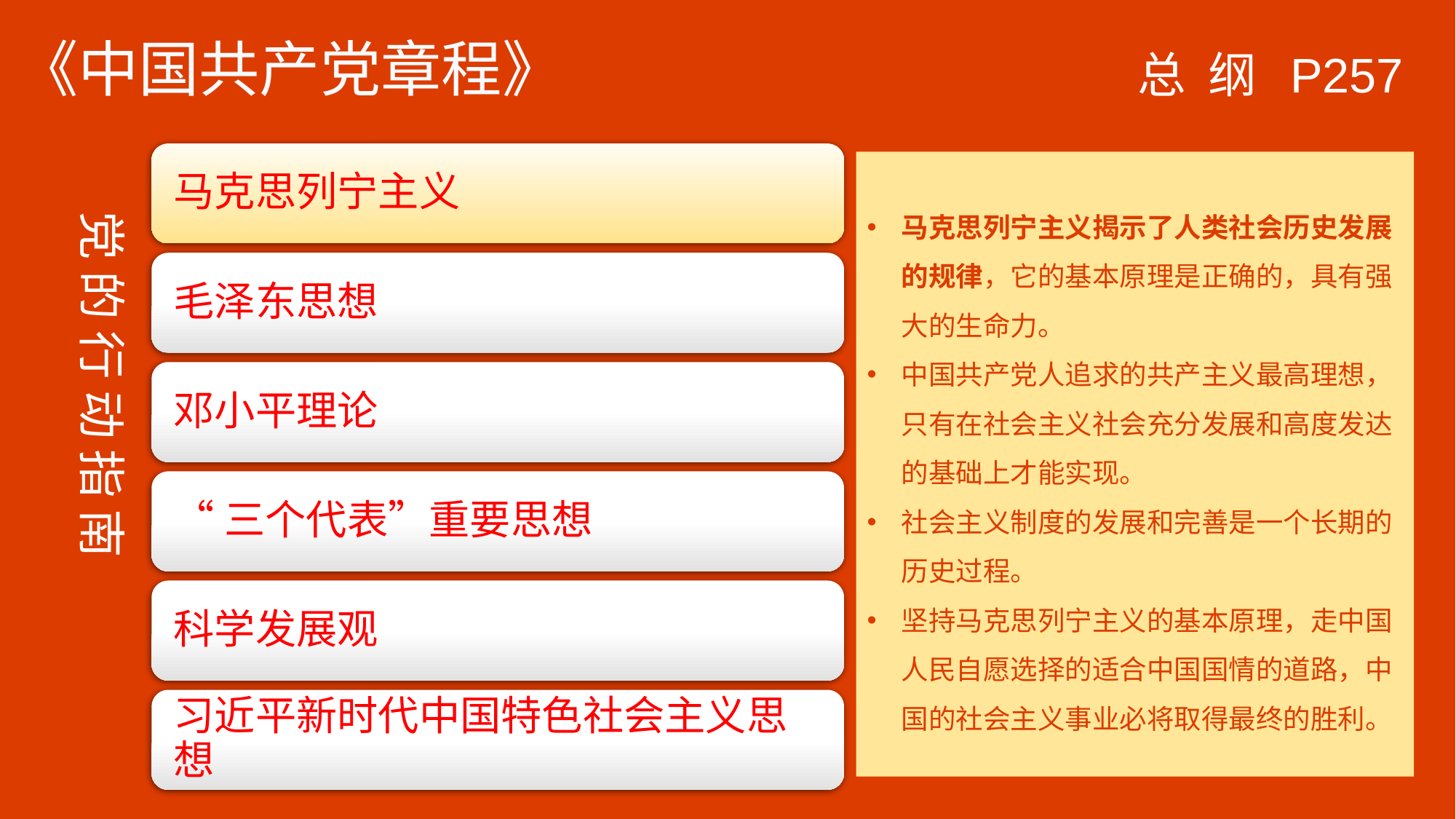

《中国共产党章程》
总  纲  P257
马克思列宁主义
毛泽东思想
邓小平理论
“三个代表”重要思想
科学发展观
习近平新时代中国特色社会主义思想
马克思列宁主义揭示了人类社会历史发展的规律，它的基本原理是正确的，具有强大的生命力。
中国共产党人追求的共产主义最高理想，只有在社会主义社会充分发展和高度发达的基础上才能实现。
社会主义制度的发展和完善是一个长期的历史过程。
坚持马克思列宁主义的基本原理，走中国人民自愿选择的适合中国国情的道路，中国的社会主义事业必将取得最终的胜利。
党 的 行 动 指 南